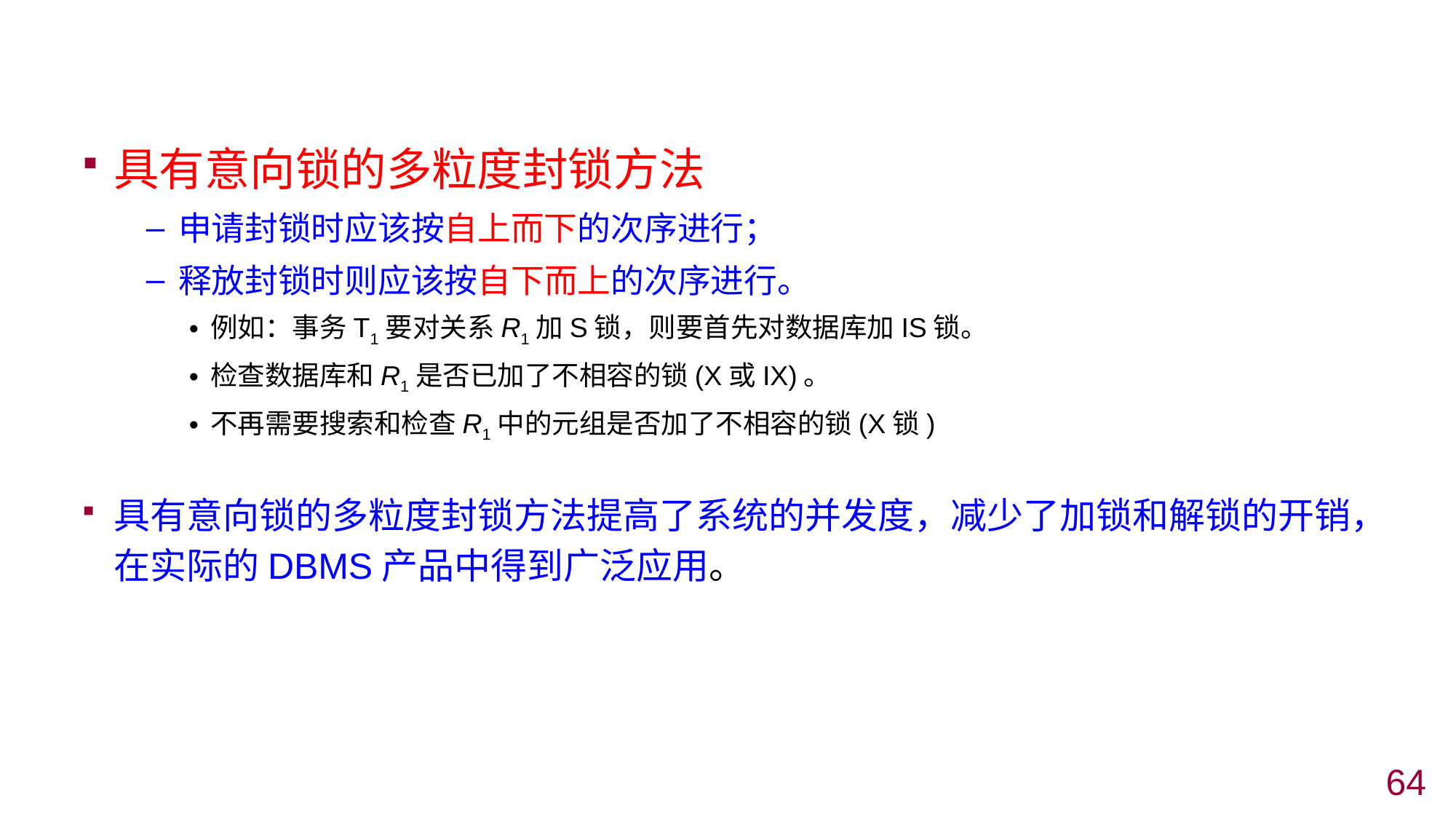

#
具有意向锁的多粒度封锁方法
申请封锁时应该按自上而下的次序进行；
释放封锁时则应该按自下而上的次序进行。
例如：事务T1要对关系R1加S锁，则要首先对数据库加IS锁。
检查数据库和R1是否已加了不相容的锁(X或IX)。
不再需要搜索和检查R1中的元组是否加了不相容的锁(X锁)

具有意向锁的多粒度封锁方法提高了系统的并发度，减少了加锁和解锁的开销，在实际的DBMS产品中得到广泛应用。

64